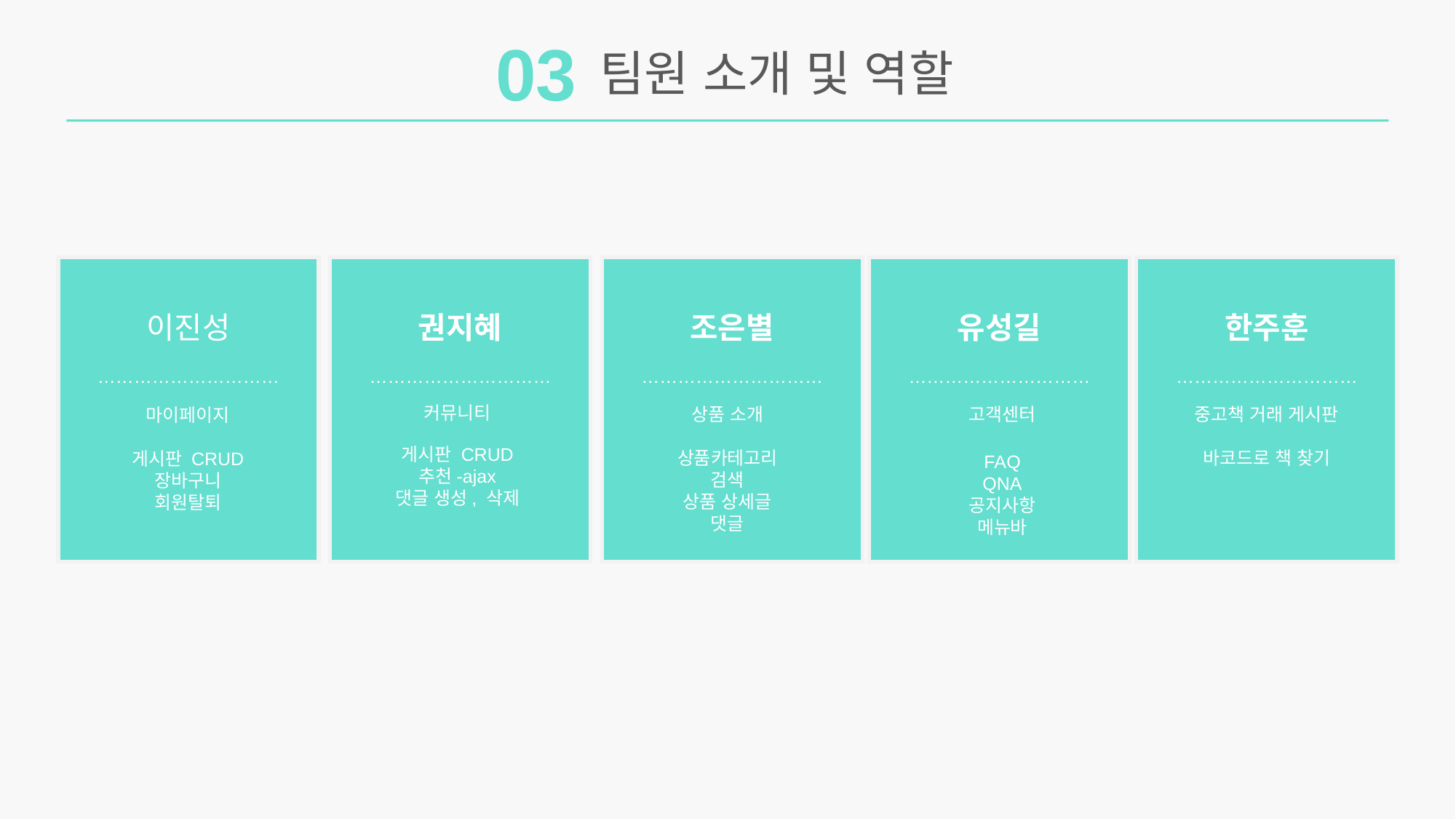

03
팀원 소개 및 역할

이진성
권지혜
조은별
유성길
한주훈
…………………………

…………………………

…………………………

…………………………

…………………………

상품 소개

상품카테고리
검색
상품 상세글
댓글
고객센터

FAQ
QNA
공지사항
메뉴바

중고책 거래 게시판

바코드로 책 찾기
마이페이지

게시판 CRUD
장바구니
회원탈퇴
커뮤니티
게시판 CRUD
추천-ajax
댓글 생성, 삭제